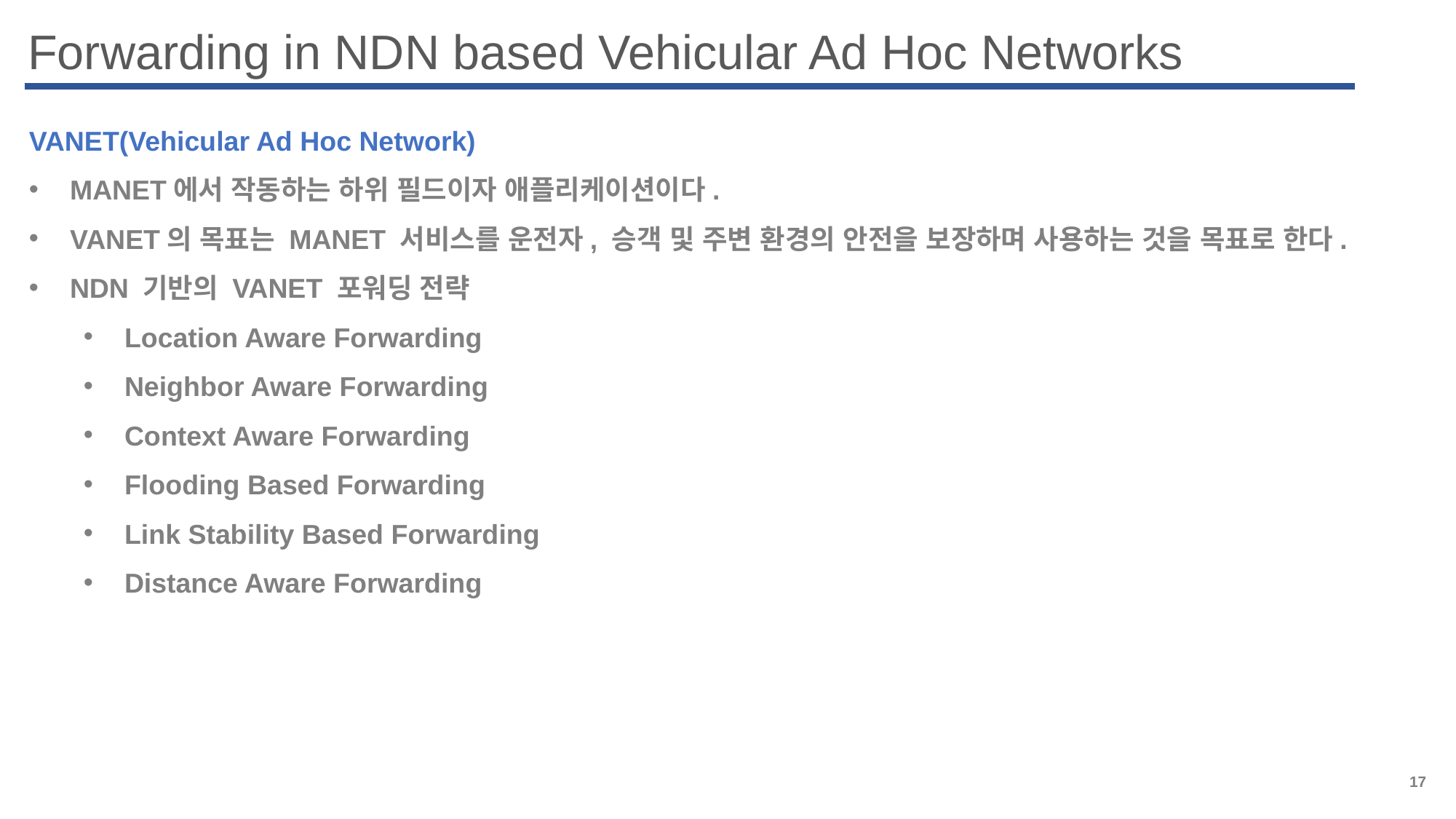

Forwarding in NDN based Vehicular Ad Hoc Networks
VANET(Vehicular Ad Hoc Network)
MANET에서 작동하는 하위 필드이자 애플리케이션이다.
VANET의 목표는 MANET 서비스를 운전자, 승객 및 주변 환경의 안전을 보장하며 사용하는 것을 목표로 한다.
NDN 기반의 VANET 포워딩 전략
Location Aware Forwarding
Neighbor Aware Forwarding
Context Aware Forwarding
Flooding Based Forwarding
Link Stability Based Forwarding
Distance Aware Forwarding
17